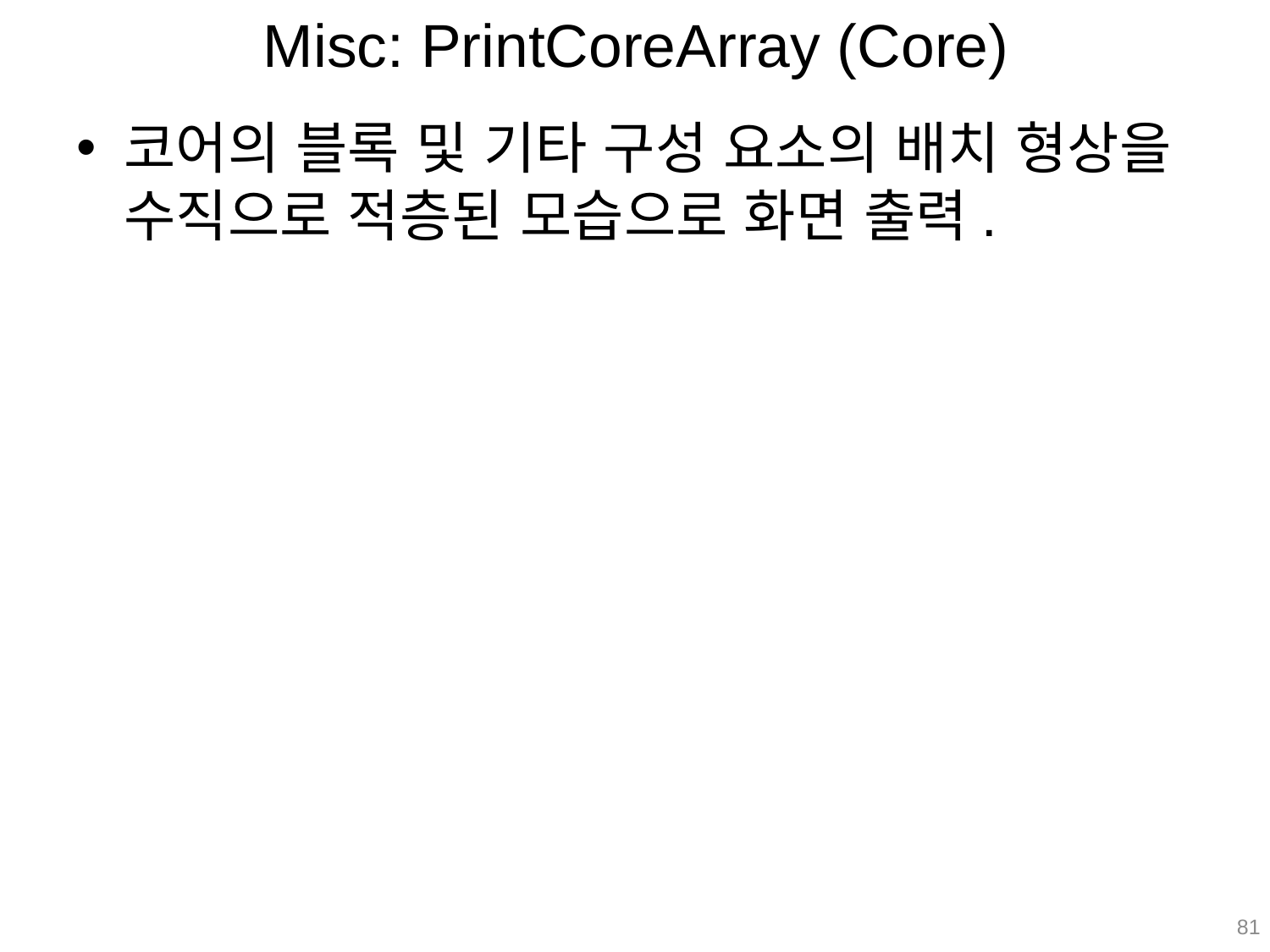

# Misc: PrintCoreArray (Core)
코어의 블록 및 기타 구성 요소의 배치 형상을 수직으로 적층된 모습으로 화면 출력.
81